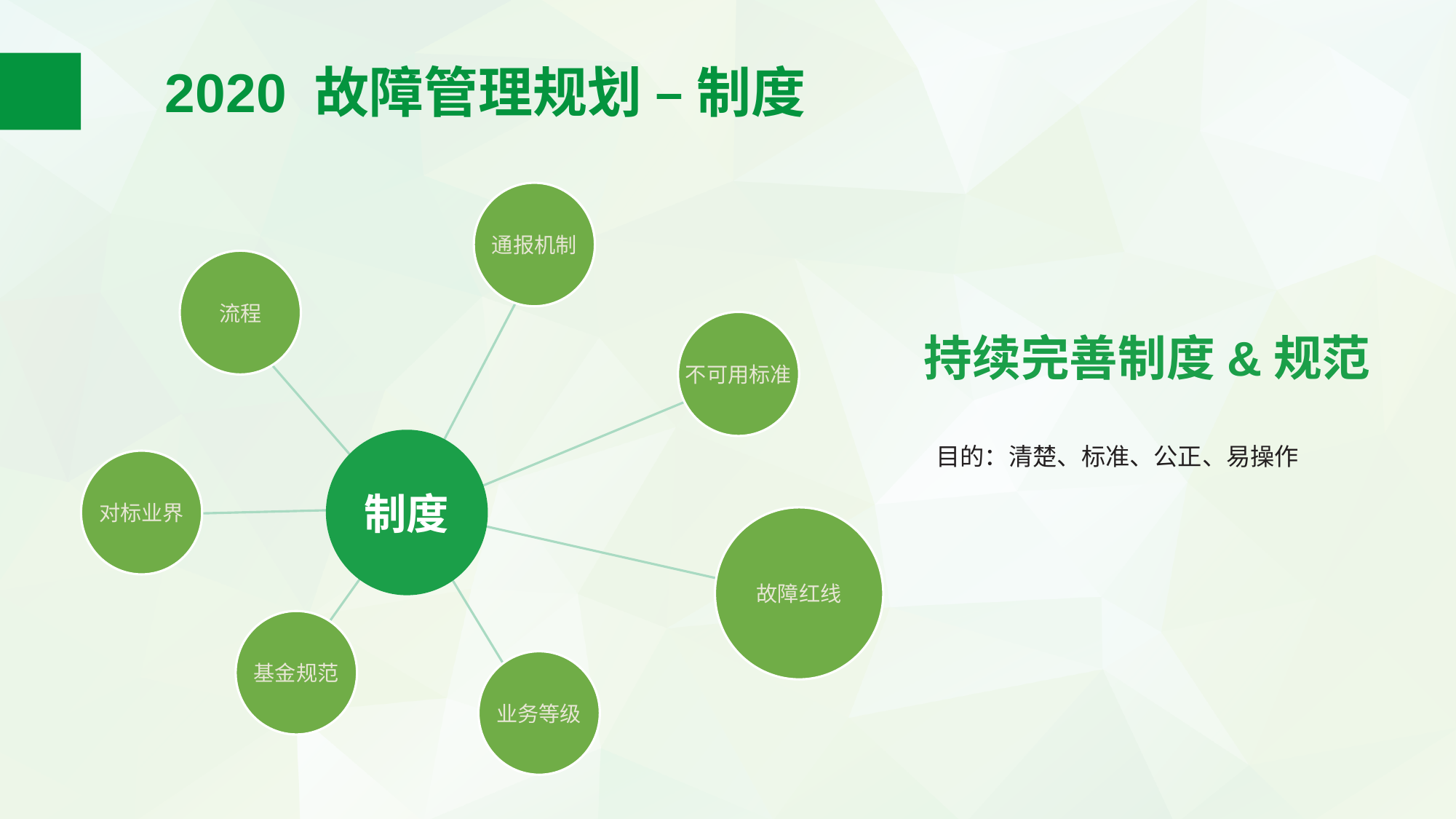

2020 故障管理规划 – 制度
通报机制
流程

不可用标准
持续完善制度&规范

制度
目的：清楚、标准、公正、易操作
对标业界
故障红线

基金规范
业务等级